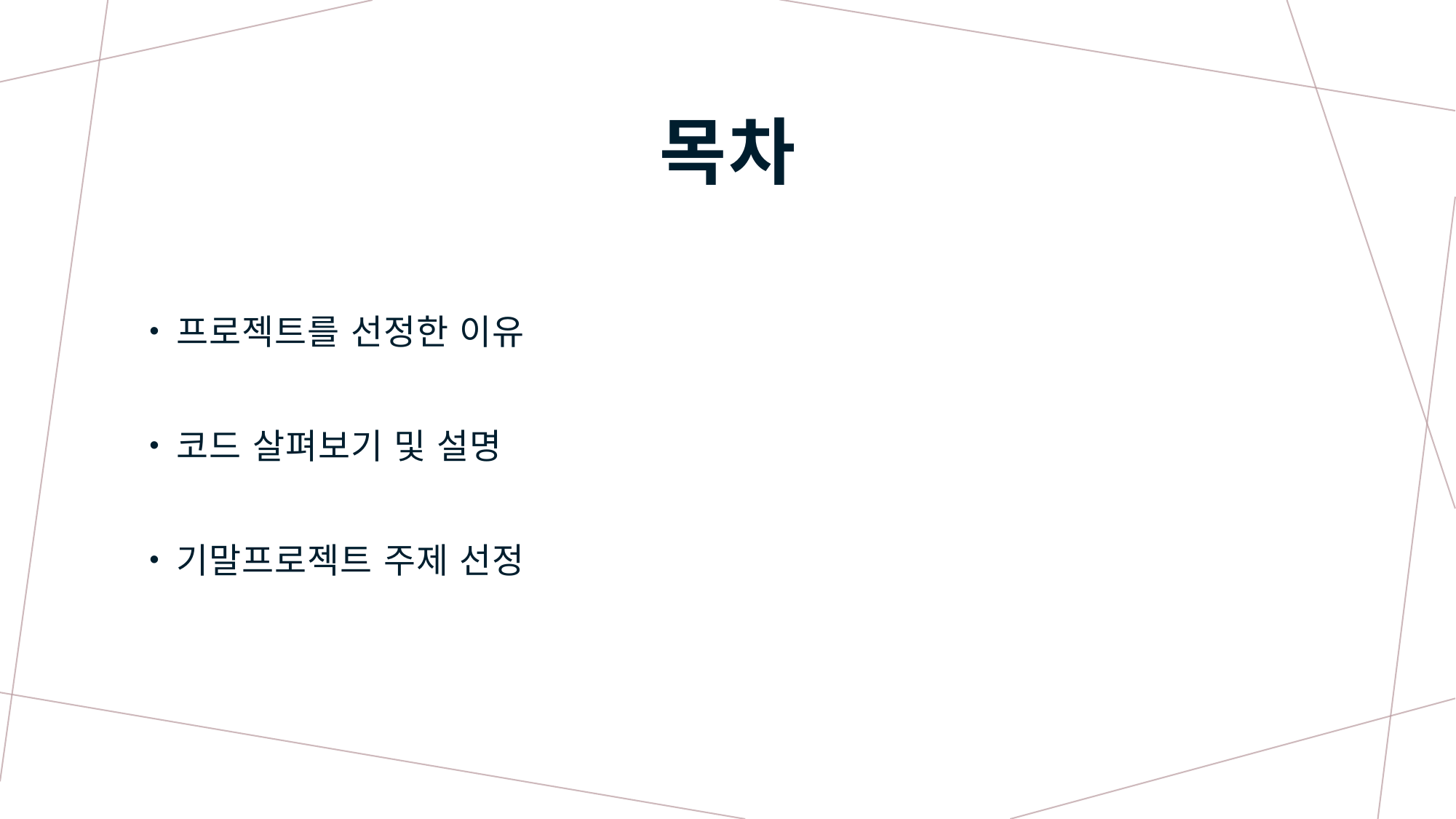

# 목차

프로젝트를 선정한 이유

코드 살펴보기 및 설명

기말프로젝트 주제 선정